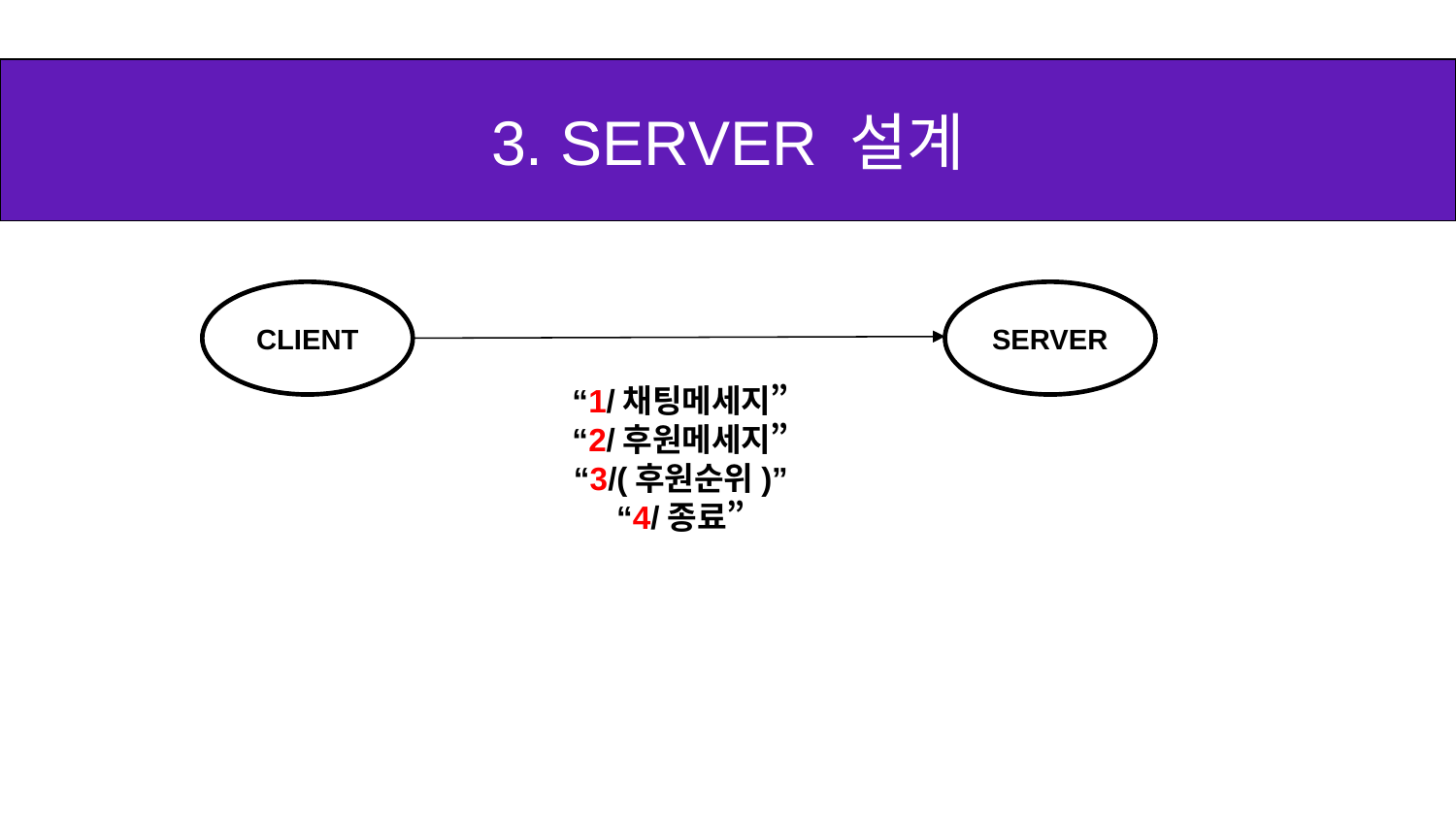

3. SERVER 설계

CLIENT
SERVER
“1/채팅메세지”
“2/후원메세지”
“3/(후원순위)”
“4/종료”